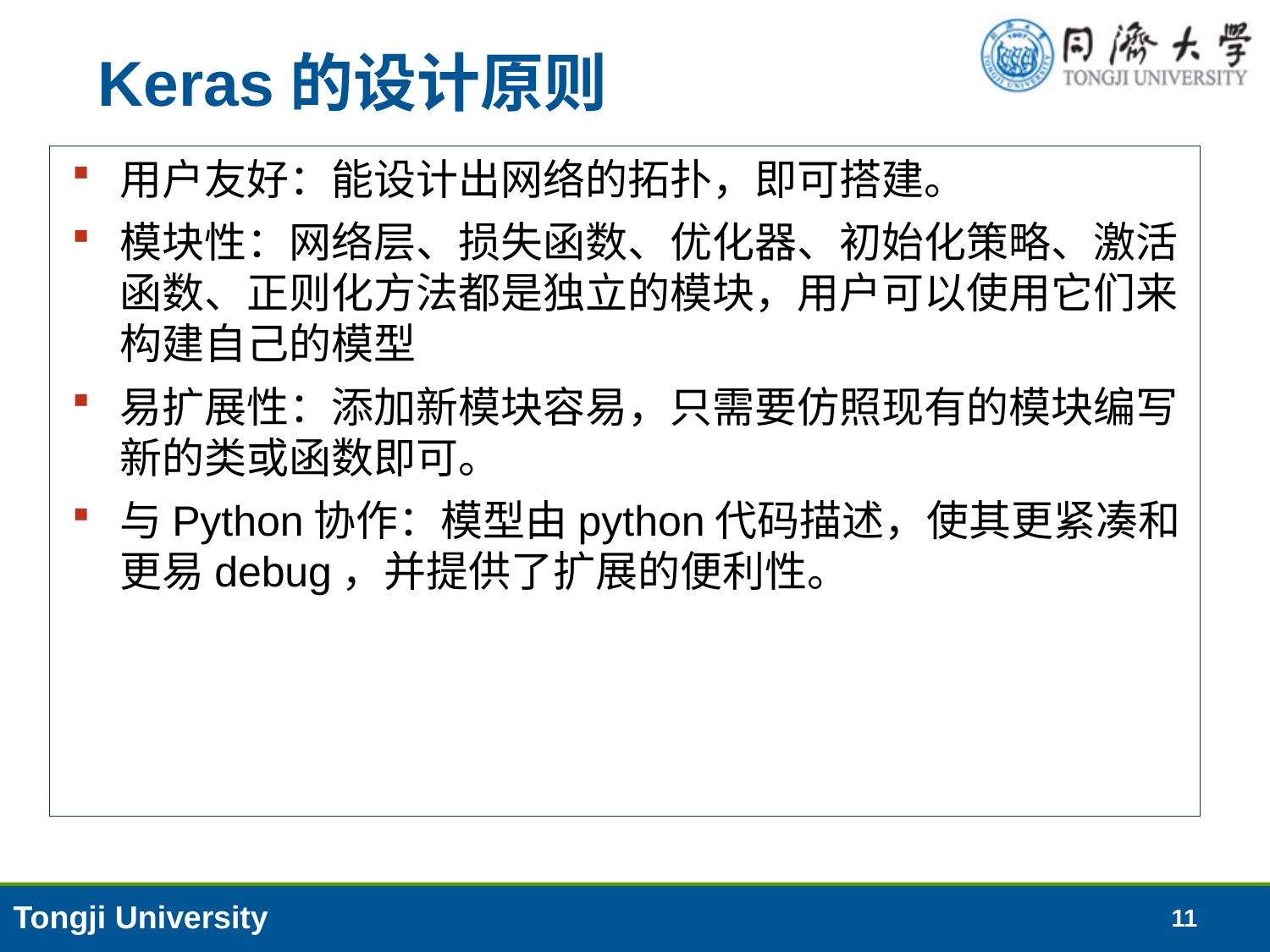

# Keras的设计原则
用户友好：能设计出网络的拓扑，即可搭建。
模块性：网络层、损失函数、优化器、初始化策略、激活函数、正则化方法都是独立的模块，用户可以使用它们来构建自己的模型
易扩展性：添加新模块容易，只需要仿照现有的模块编写新的类或函数即可。
与Python协作：模型由python代码描述，使其更紧凑和更易debug，并提供了扩展的便利性。